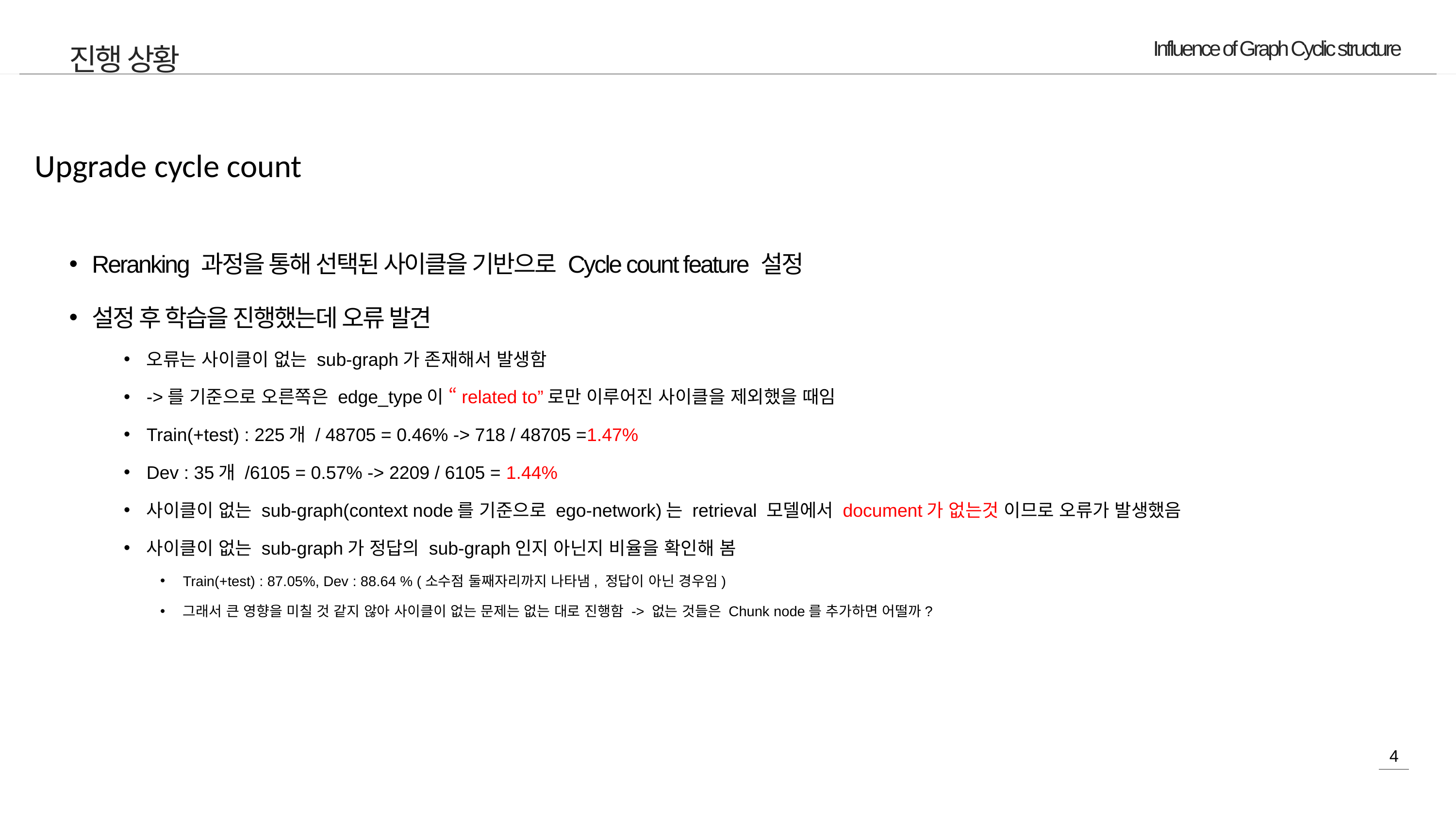

진행 상황
Upgrade cycle count
Reranking 과정을 통해 선택된 사이클을 기반으로 Cycle count feature 설정
설정 후 학습을 진행했는데 오류 발견
오류는 사이클이 없는 sub-graph가 존재해서 발생함
->를 기준으로 오른쪽은 edge_type이 “related to”로만 이루어진 사이클을 제외했을 때임
Train(+test) : 225개 / 48705 = 0.46% -> 718 / 48705 =1.47%
Dev : 35개 /6105 = 0.57% -> 2209 / 6105 = 1.44%
사이클이 없는 sub-graph(context node를 기준으로 ego-network)는 retrieval 모델에서 document가 없는것 이므로 오류가 발생했음
사이클이 없는 sub-graph가 정답의 sub-graph인지 아닌지 비율을 확인해 봄
Train(+test) : 87.05%, Dev : 88.64 % (소수점 둘째자리까지 나타냄, 정답이 아닌 경우임)
그래서 큰 영향을 미칠 것 같지 않아 사이클이 없는 문제는 없는 대로 진행함 -> 없는 것들은 Chunk node를 추가하면 어떨까?